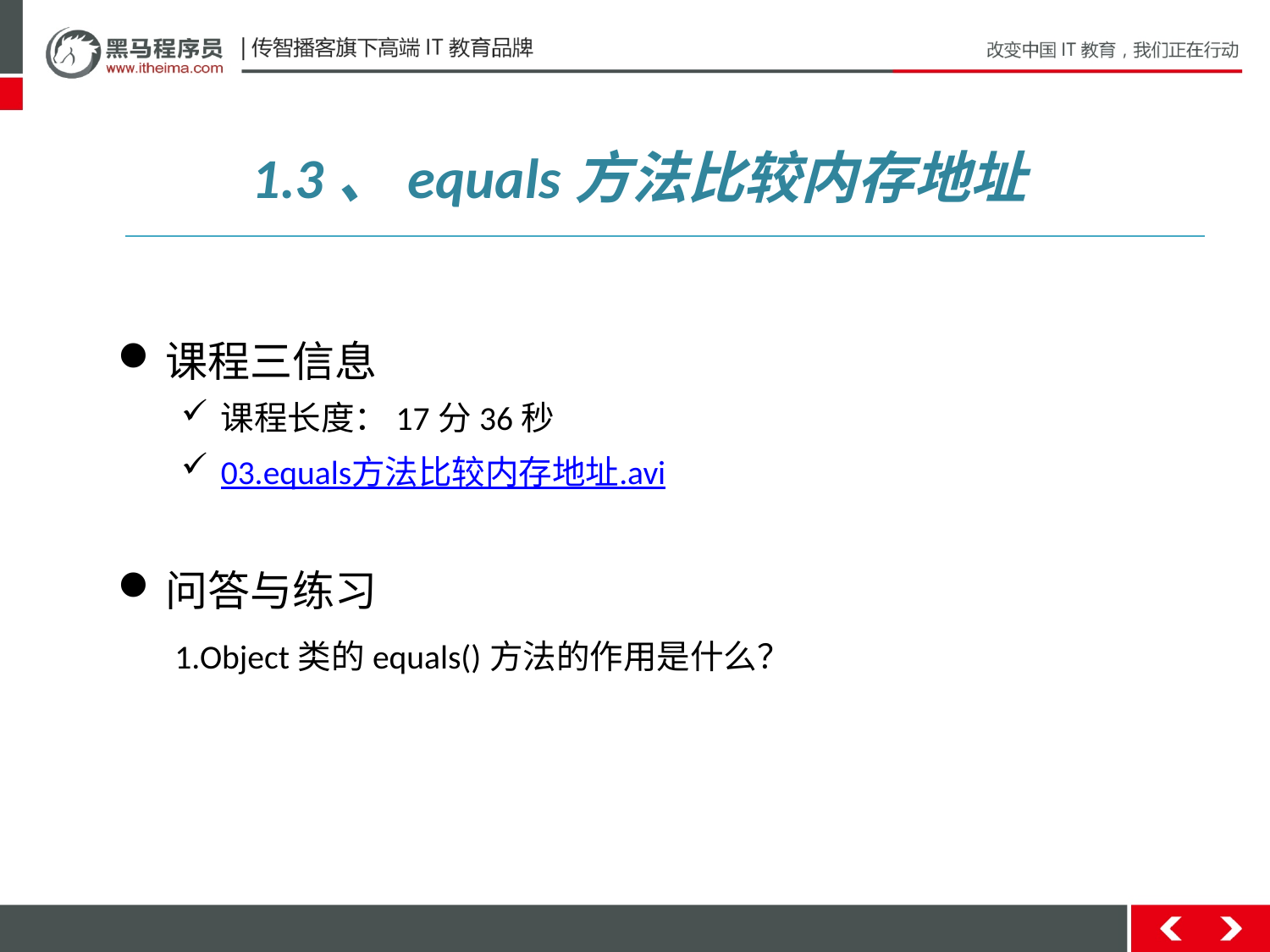

1.3、equals方法比较内存地址

课程三信息
课程长度：17分36秒
03.equals方法比较内存地址.avi

问答与练习
      1.Object类的equals()方法的作用是什么？